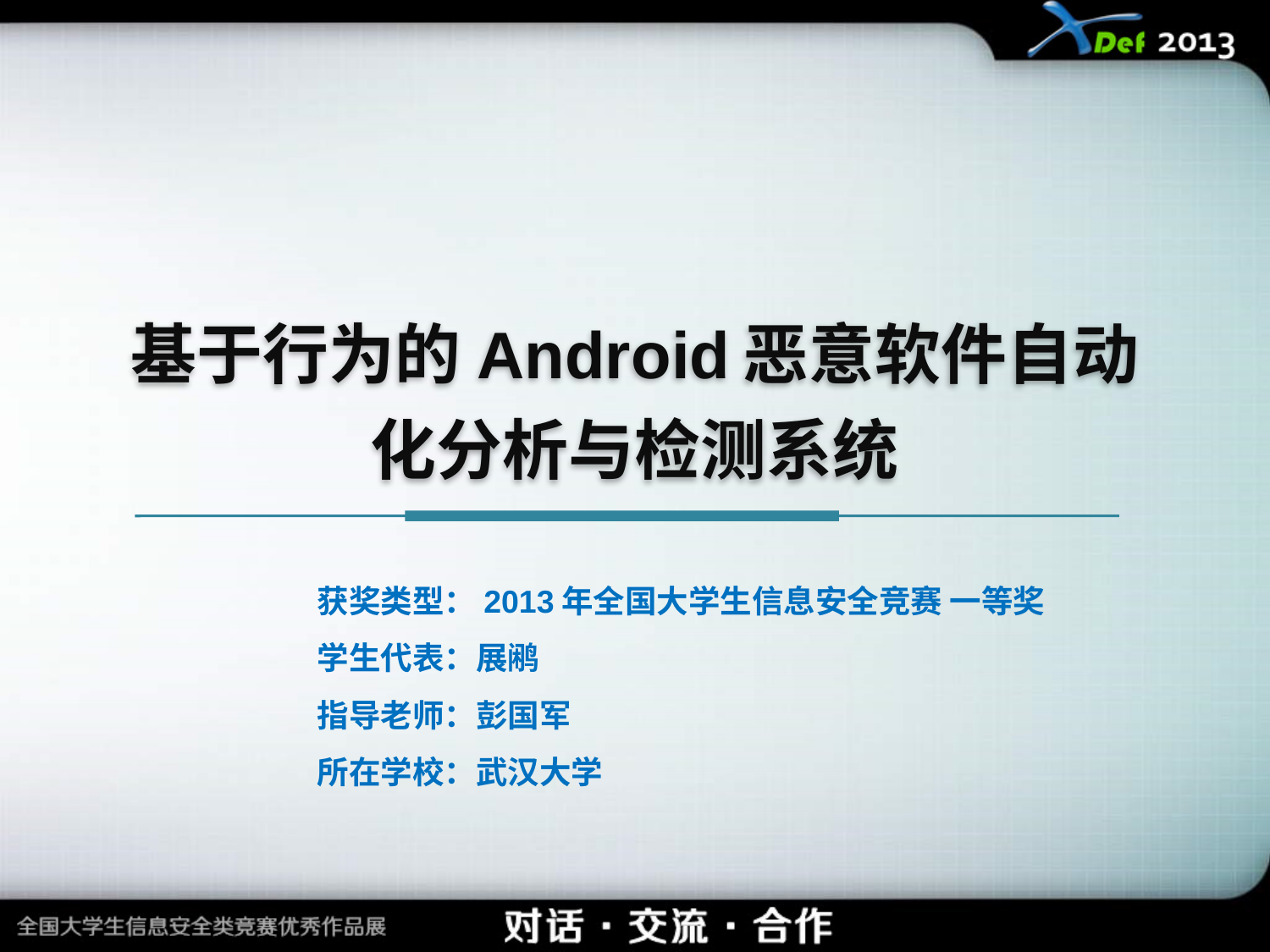

# 基于行为的Android恶意软件自动化分析与检测系统
获奖类型：2013年全国大学生信息安全竞赛 一等奖
学生代表：展鹇
指导老师：彭国军
所在学校：武汉大学